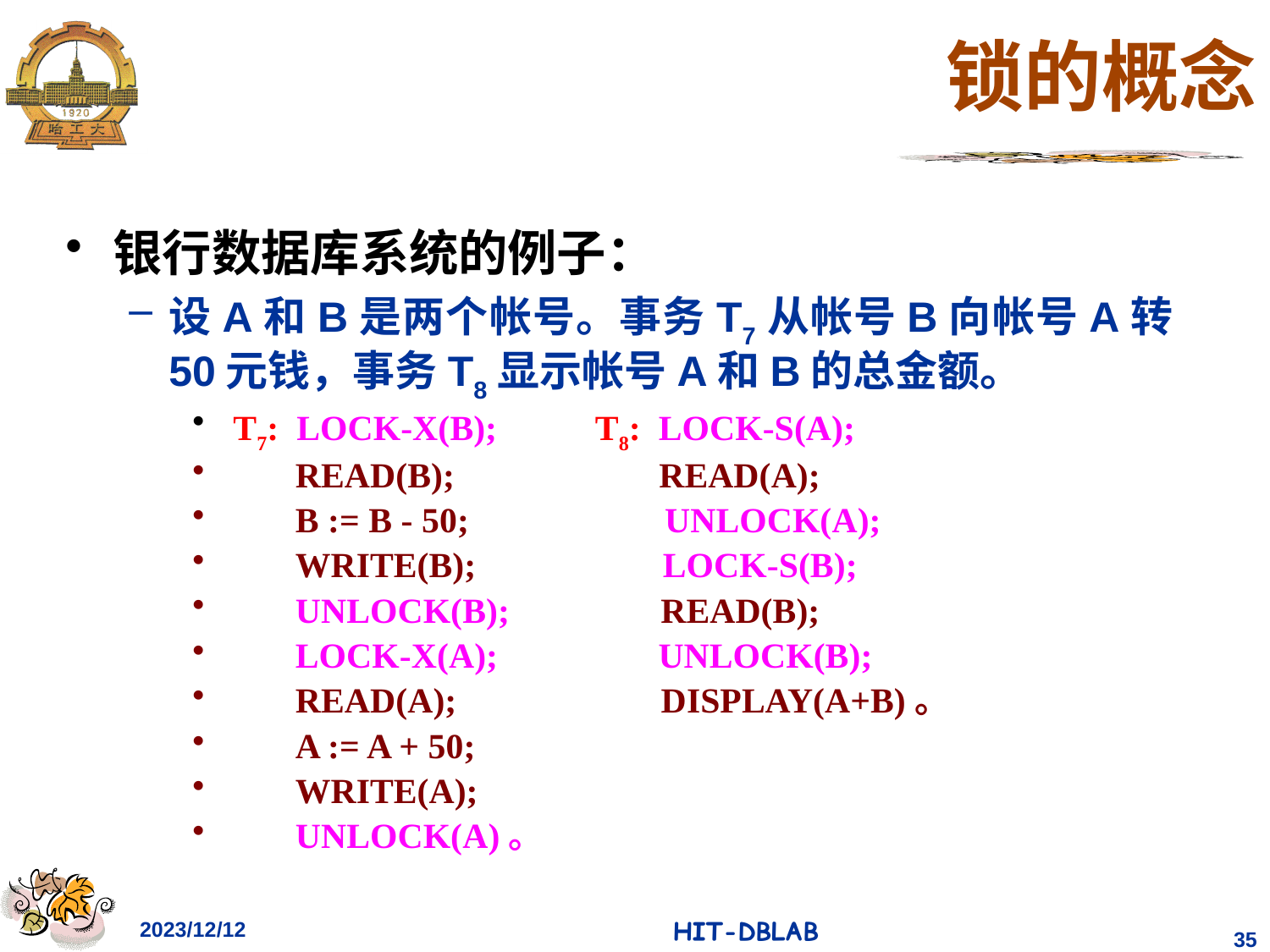

# 锁的概念
银行数据库系统的例子：
设A和B是两个帐号。事务T7从帐号B向帐号A转50元钱，事务T8显示帐号A和B的总金额。
 T7:  LOCK-X(B);           T8:  LOCK-S(A);
        READ(B);                       READ(A);
        B := B - 50;                      UNLOCK(A);
        WRITE(B);                     LOCK-S(B);
        UNLOCK(B);                 READ(B);
        LOCK-X(A);                  UNLOCK(B);
        READ(A);                       DISPLAY(A+B)。
        A := A + 50;
        WRITE(A);
        UNLOCK(A)。
2023/12/12
HIT-DBLAB
35